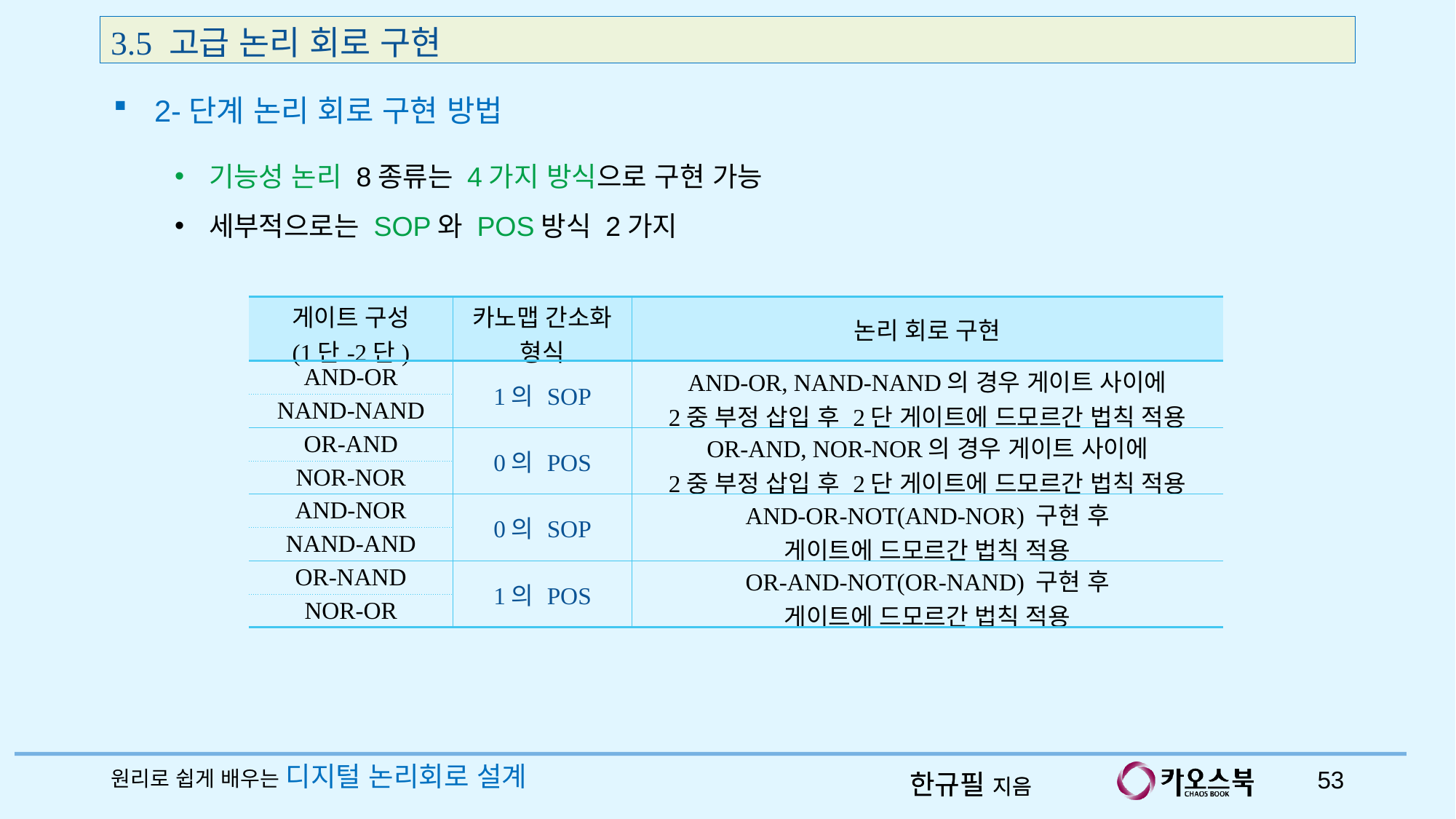

3.5 고급 논리 회로 구현
2-단계 논리 회로 구현 방법
기능성 논리 8종류는 4가지 방식으로 구현 가능
세부적으로는 SOP와 POS방식 2가지
| 게이트 구성 (1단-2단) | 카노맵 간소화 형식 | 논리 회로 구현 |
| --- | --- | --- |
| AND-OR | 1의 SOP | AND-OR, NAND-NAND의 경우 게이트 사이에 2중 부정 삽입 후 2단 게이트에 드모르간 법칙 적용 |
| NAND-NAND |  |  |
| OR-AND | 0의 POS | OR-AND, NOR-NOR의 경우 게이트 사이에 2중 부정 삽입 후 2단 게이트에 드모르간 법칙 적용 |
| NOR-NOR |  |  |
| AND-NOR | 0의 SOP | AND-OR-NOT(AND-NOR) 구현 후 게이트에 드모르간 법칙 적용 |
| NAND-AND |  |  |
| OR-NAND | 1의 POS | OR-AND-NOT(OR-NAND) 구현 후 게이트에 드모르간 법칙 적용 |
| NOR-OR |  |  |
원리로 쉽게 배우는 디지털 논리회로 설계
53